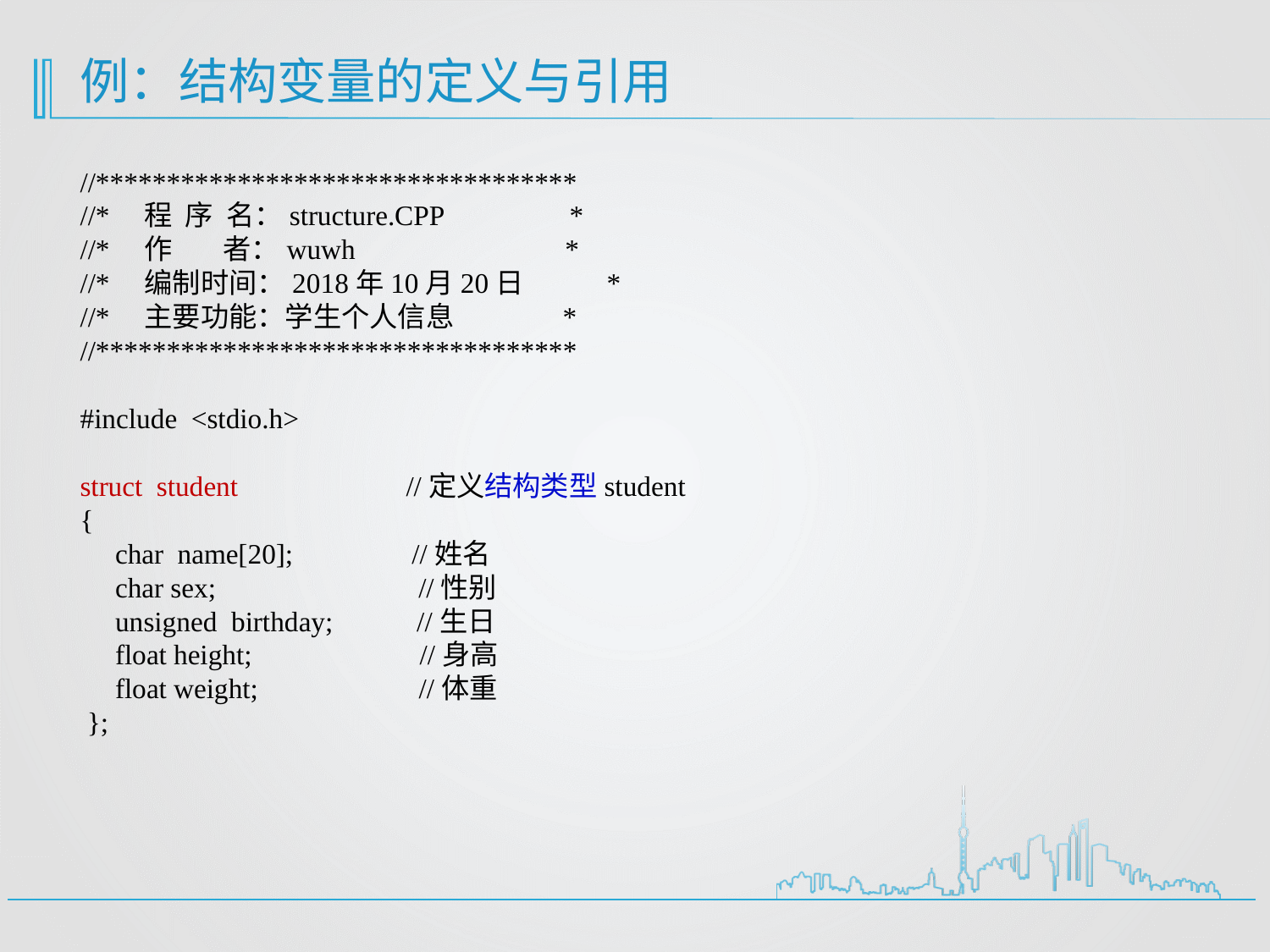

# 例：结构变量的定义与引用
//**********************************
//*    程  序  名：structure.CPP                  *
//*    作        者：wuwh                              *
//*    编制时间：2018年10月20日            *
//*    主要功能：学生个人信息                *
//**********************************

#include  <stdio.h>

struct  student                        //定义结构类型student
{
     char  name[20];                 //姓名
     char sex;                             //性别
     unsigned  birthday;            //生日
     float height;                        //身高
     float weight;                       //体重
 };